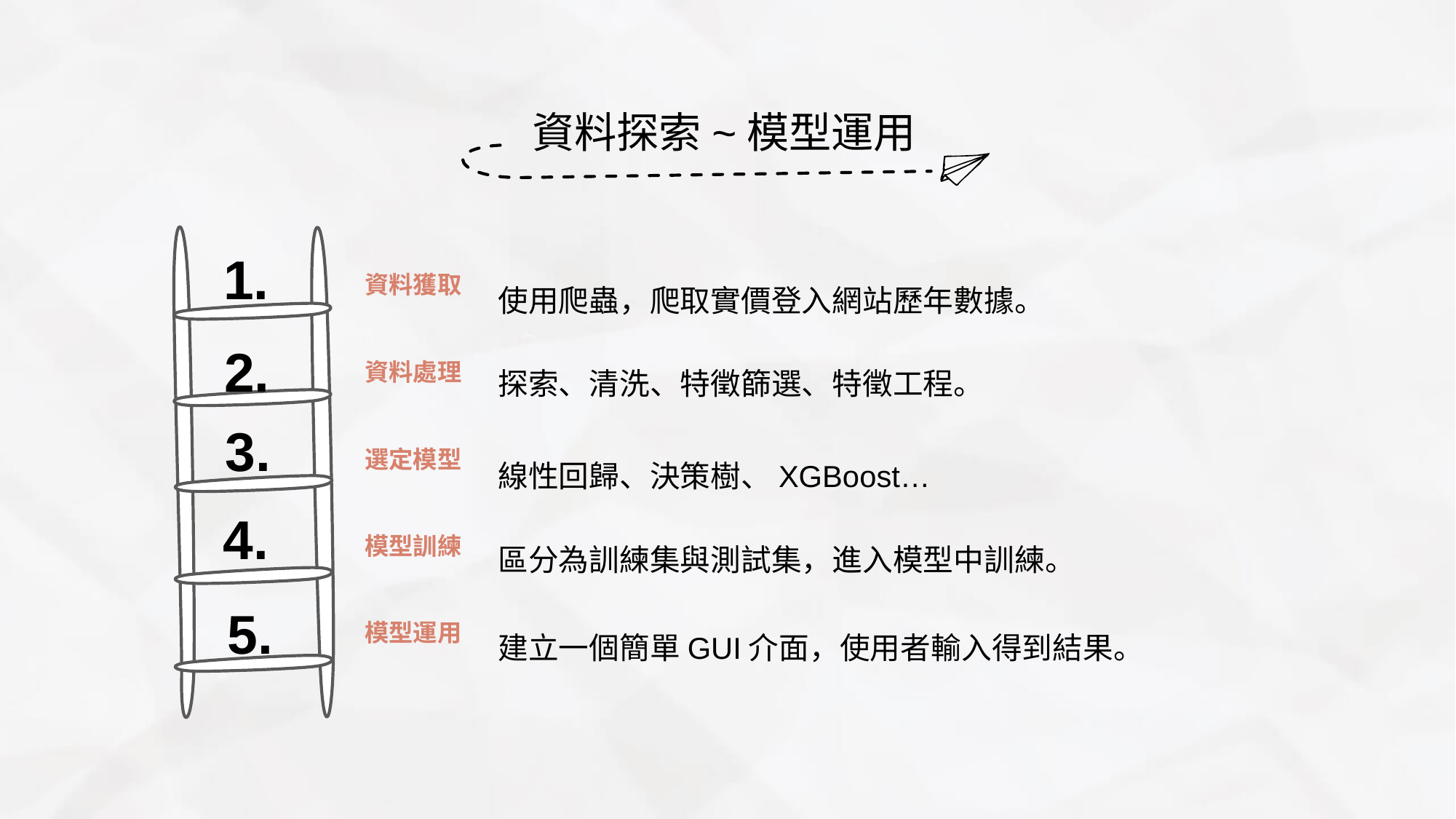

資料探索~模型運用

1.
資料獲取
使用爬蟲，爬取實價登入網站歷年數據。

2.
資料處理
探索、清洗、特徵篩選、特徵工程。

3.
選定模型
線性回歸、決策樹、XGBoost…

4.
模型訓練
區分為訓練集與測試集，進入模型中訓練。

5.
模型運用
建立一個簡單GUI介面，使用者輸入得到結果。